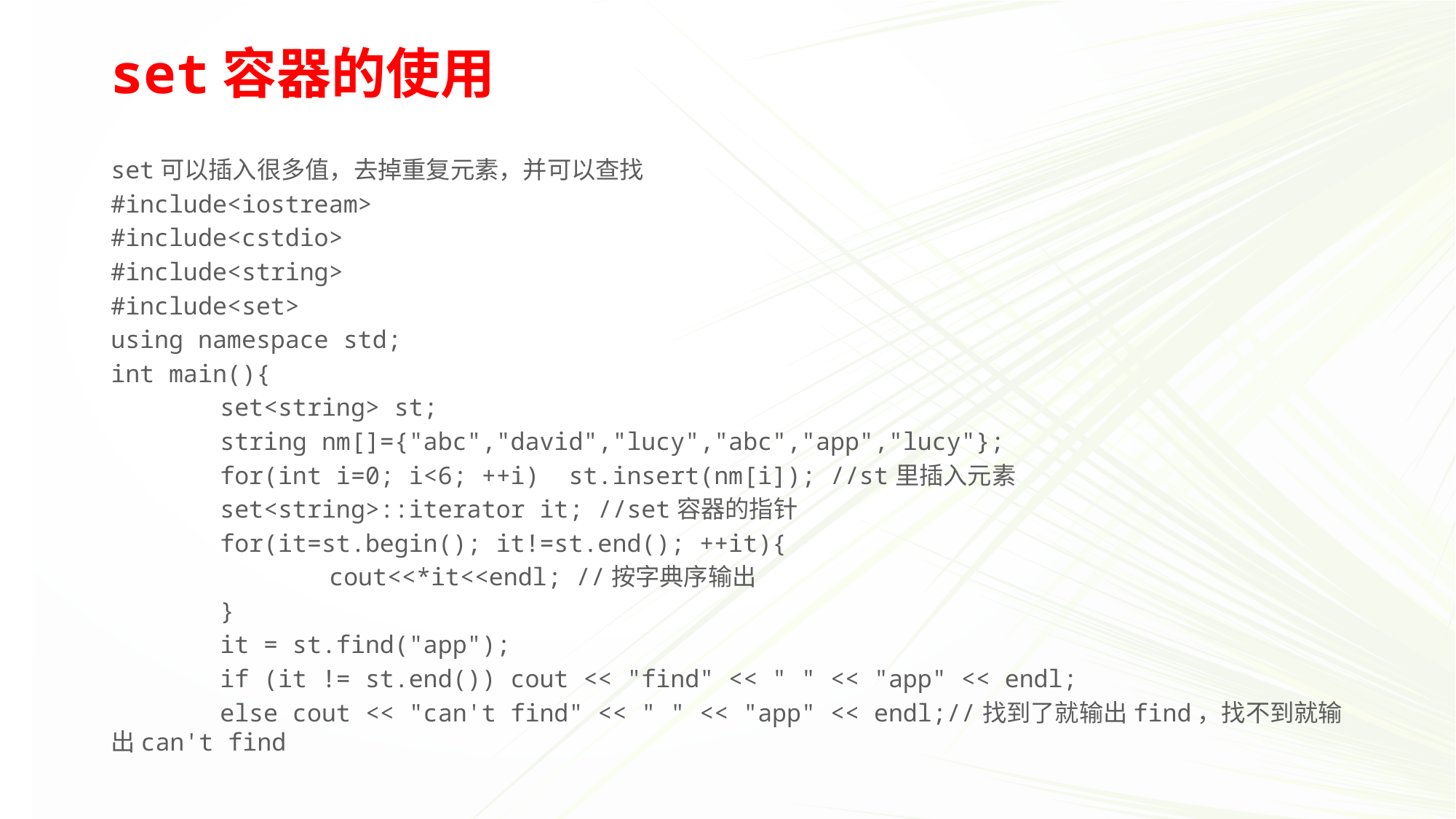

set容器的使用
set可以插入很多值，去掉重复元素，并可以查找
#include<iostream>
#include<cstdio>
#include<string>
#include<set>
using namespace std;
int main(){
	set<string> st;
	string nm[]={"abc","david","lucy","abc","app","lucy"};
	for(int i=0; i<6; ++i)  st.insert(nm[i]); //st里插入元素
	set<string>::iterator it; //set容器的指针
	for(it=st.begin(); it!=st.end(); ++it){
		cout<<*it<<endl; //按字典序输出
	}
	it = st.find("app");
	if (it != st.end()) cout << "find" << " " << "app" << endl;
	else cout << "can't find" << " " << "app" << endl;//找到了就输出find，找不到就输出can't find